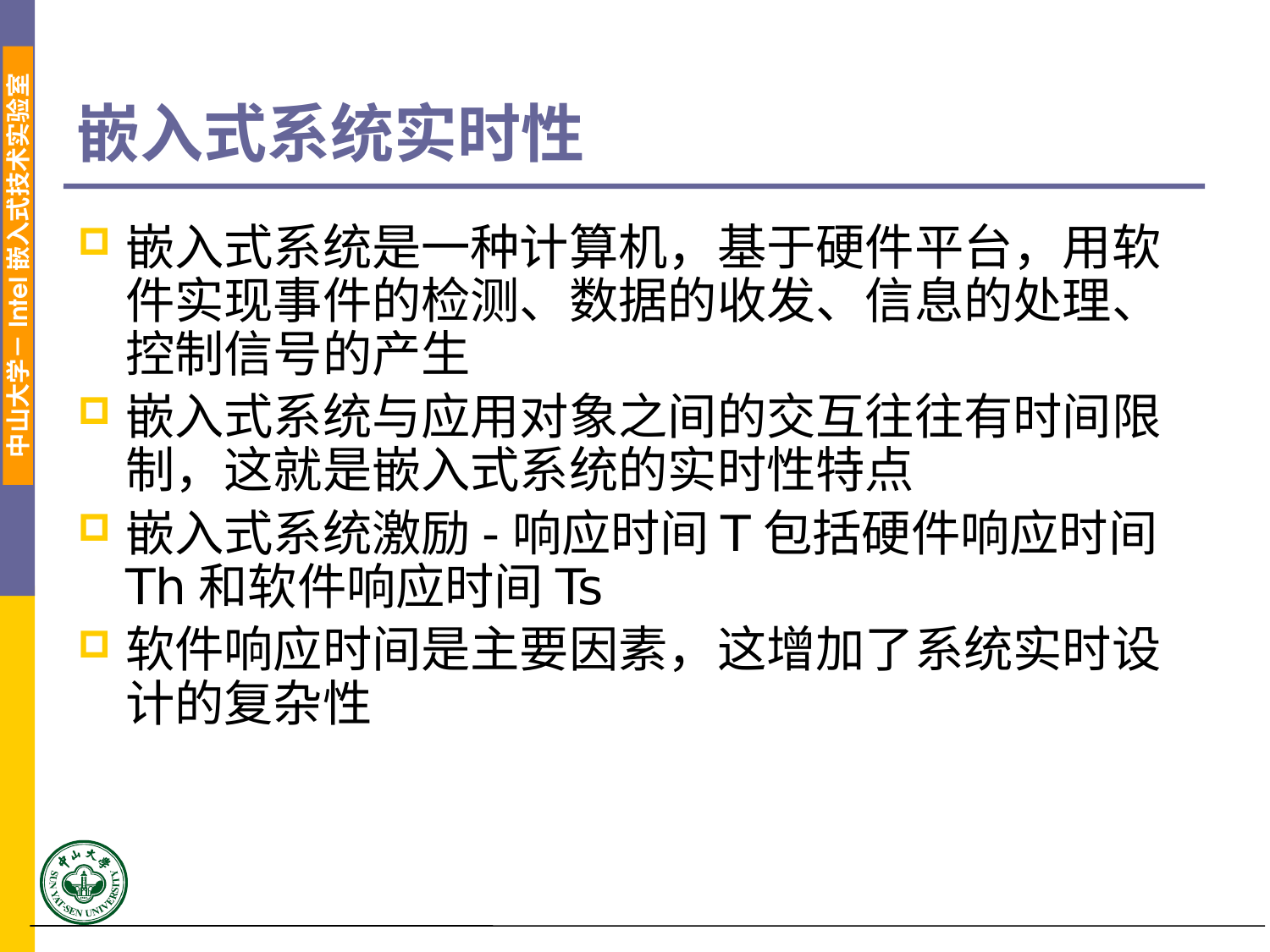

# 嵌入式系统实时性
嵌入式系统是一种计算机，基于硬件平台，用软件实现事件的检测、数据的收发、信息的处理、控制信号的产生
嵌入式系统与应用对象之间的交互往往有时间限制，这就是嵌入式系统的实时性特点
嵌入式系统激励-响应时间T包括硬件响应时间Th和软件响应时间Ts
软件响应时间是主要因素，这增加了系统实时设计的复杂性